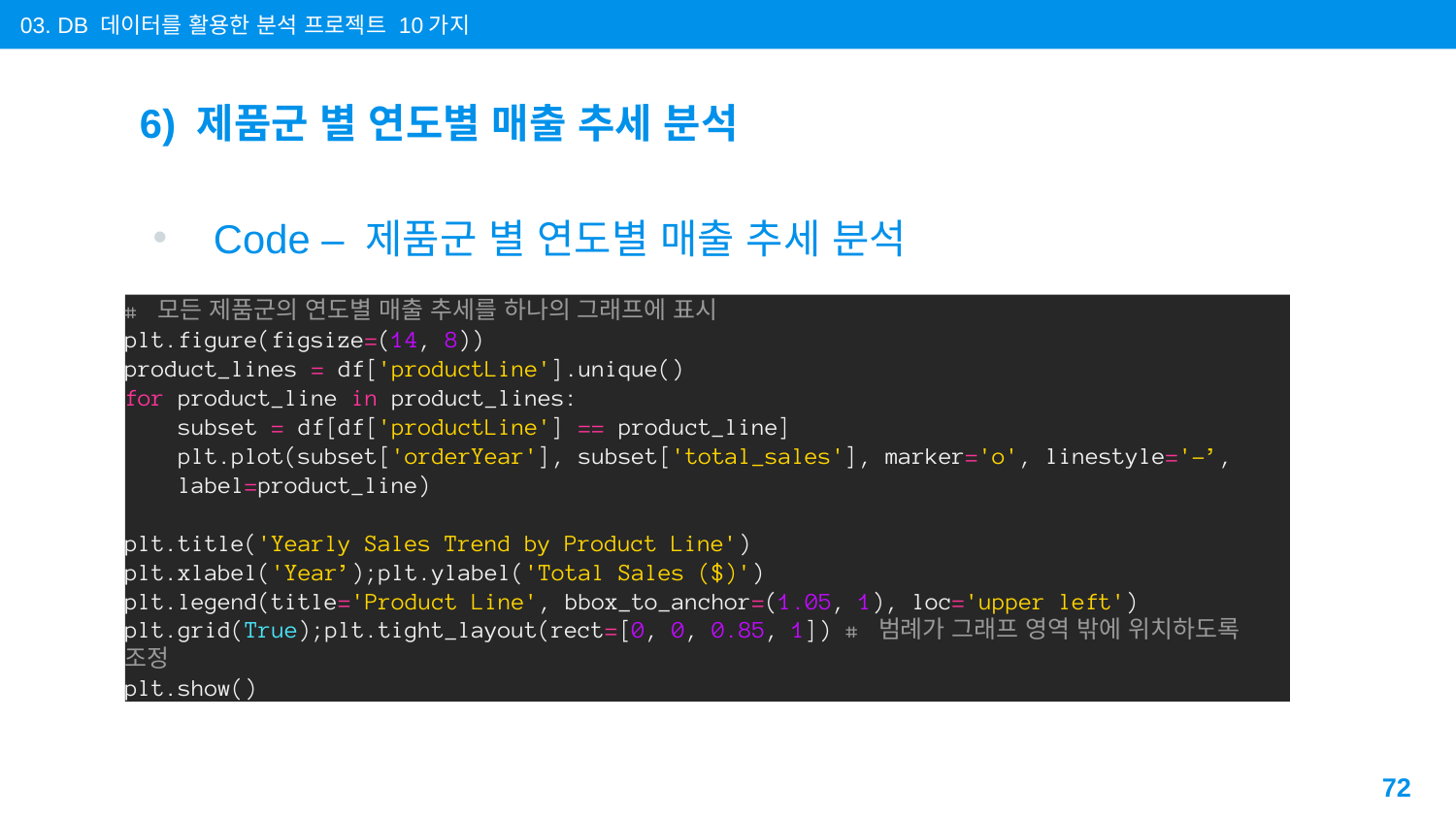

03. DB 데이터를 활용한 분석 프로젝트 10가지
# 6) 제품군 별 연도별 매출 추세 분석
Code – 제품군 별 연도별 매출 추세 분석
# 모든 제품군의 연도별 매출 추세를 하나의 그래프에 표시
plt.figure(figsize=(14, 8))
product_lines = df['productLine'].unique()
for product_line in product_lines:
    subset = df[df['productLine'] == product_line]
    plt.plot(subset['orderYear'], subset['total_sales'], marker='o', linestyle='-’,
    label=product_line)

plt.title('Yearly Sales Trend by Product Line')
plt.xlabel('Year’);plt.ylabel('Total Sales ($)')
plt.legend(title='Product Line', bbox_to_anchor=(1.05, 1), loc='upper left')
plt.grid(True);plt.tight_layout(rect=[0, 0, 0.85, 1]) # 범례가 그래프 영역 밖에 위치하도록 조정
plt.show()
72